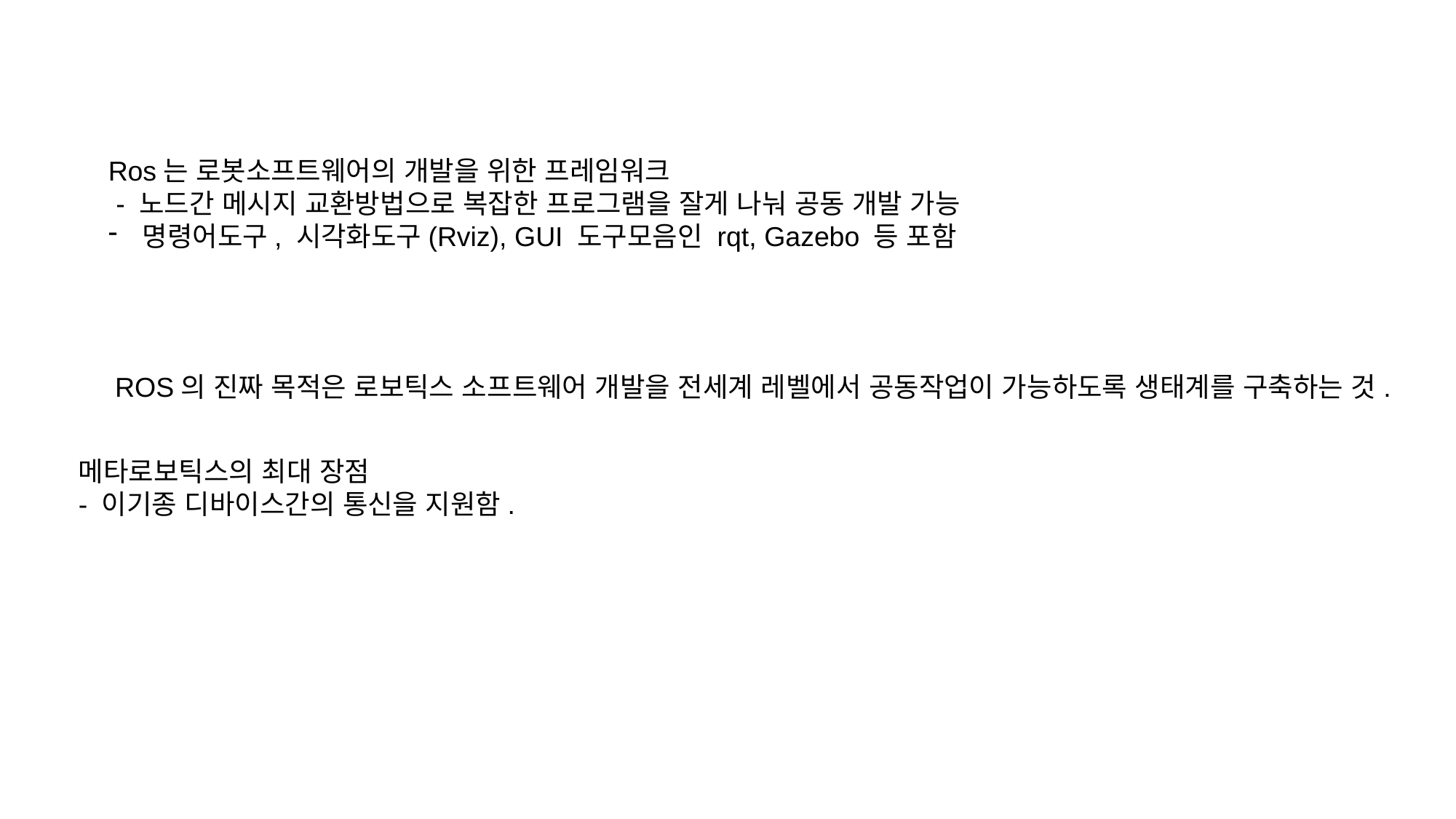

Ros는 로봇소프트웨어의 개발을 위한 프레임워크
 - 노드간 메시지 교환방법으로 복잡한 프로그램을 잘게 나눠 공동 개발 가능
명령어도구, 시각화도구(Rviz), GUI 도구모음인 rqt, Gazebo 등 포함

ROS의 진짜 목적은 로보틱스 소프트웨어 개발을 전세계 레벨에서 공동작업이 가능하도록 생태계를 구축하는 것.
메타로보틱스의 최대 장점
- 이기종 디바이스간의 통신을 지원함.